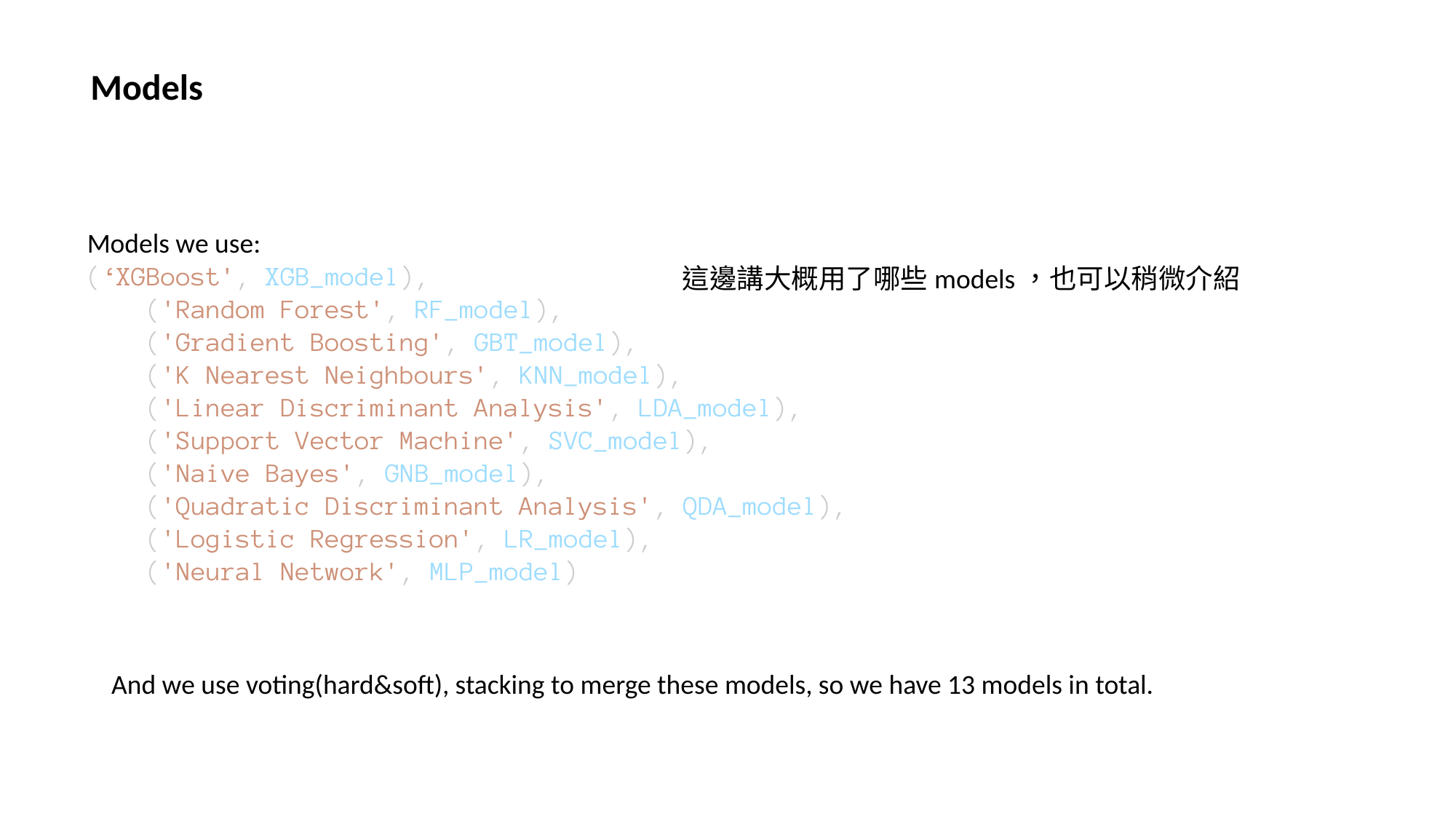

Models
Models we use:
(‘XGBoost', XGB_model),
    ('Random Forest', RF_model),
    ('Gradient Boosting', GBT_model),
    ('K Nearest Neighbours', KNN_model),
    ('Linear Discriminant Analysis', LDA_model),
    ('Support Vector Machine', SVC_model),
    ('Naive Bayes', GNB_model),
    ('Quadratic Discriminant Analysis', QDA_model),
    ('Logistic Regression', LR_model),
    ('Neural Network', MLP_model)

這邊講大概用了哪些models，也可以稍微介紹
And we use voting(hard&soft), stacking to merge these models, so we have 13 models in total.